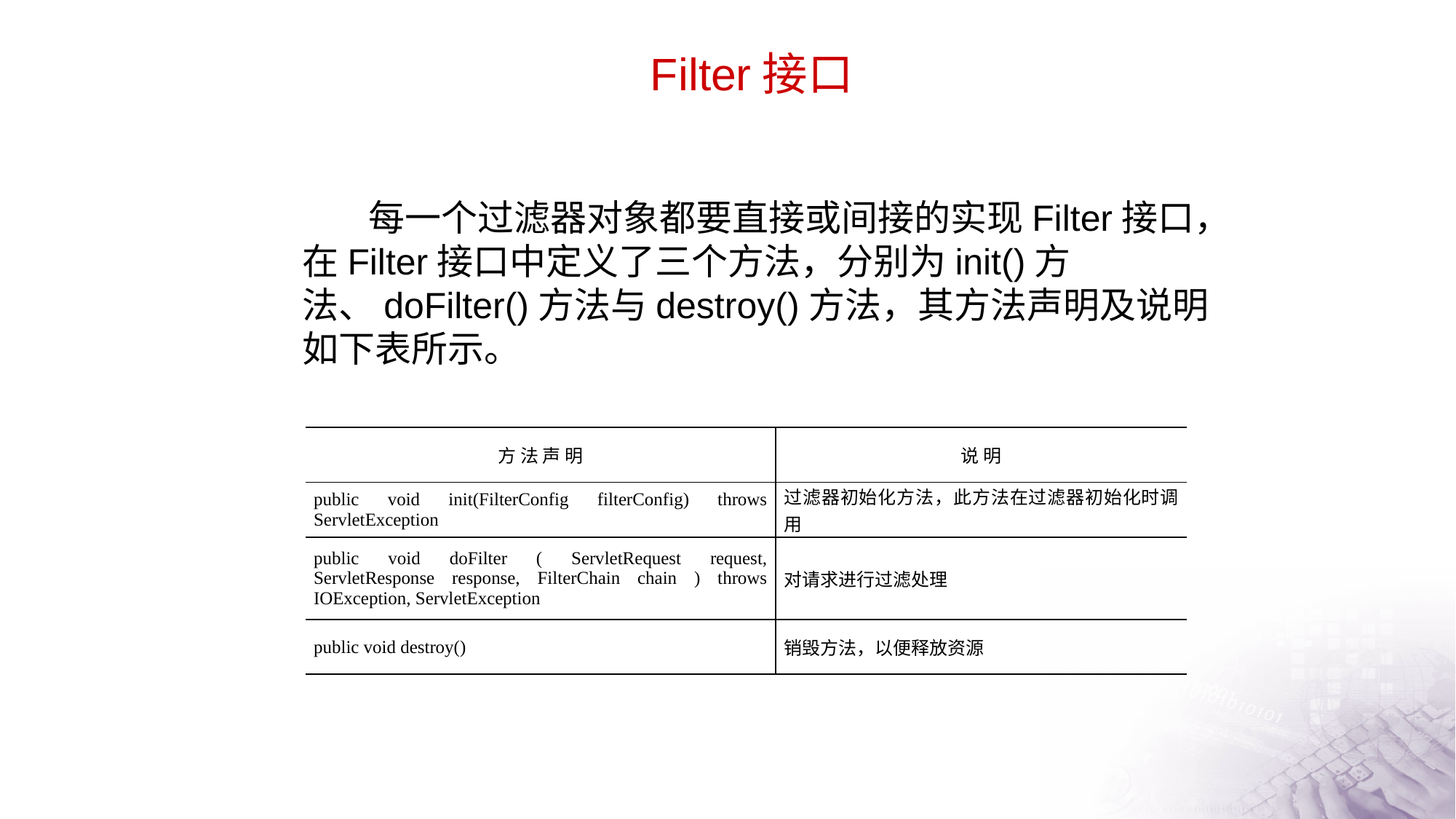

# Filter接口
       每一个过滤器对象都要直接或间接的实现Filter接口，在Filter接口中定义了三个方法，分别为init()方法、doFilter()方法与destroy()方法，其方法声明及说明如下表所示。
| 方 法 声 明 | 说 明 |
| --- | --- |
| public void init(FilterConfig filterConfig) throws ServletException | 过滤器初始化方法，此方法在过滤器初始化时调用 |
| public void doFilter ( ServletRequest request, ServletResponse response, FilterChain chain ) throws IOException, ServletException | 对请求进行过滤处理 |
| public void destroy() | 销毁方法，以便释放资源 |